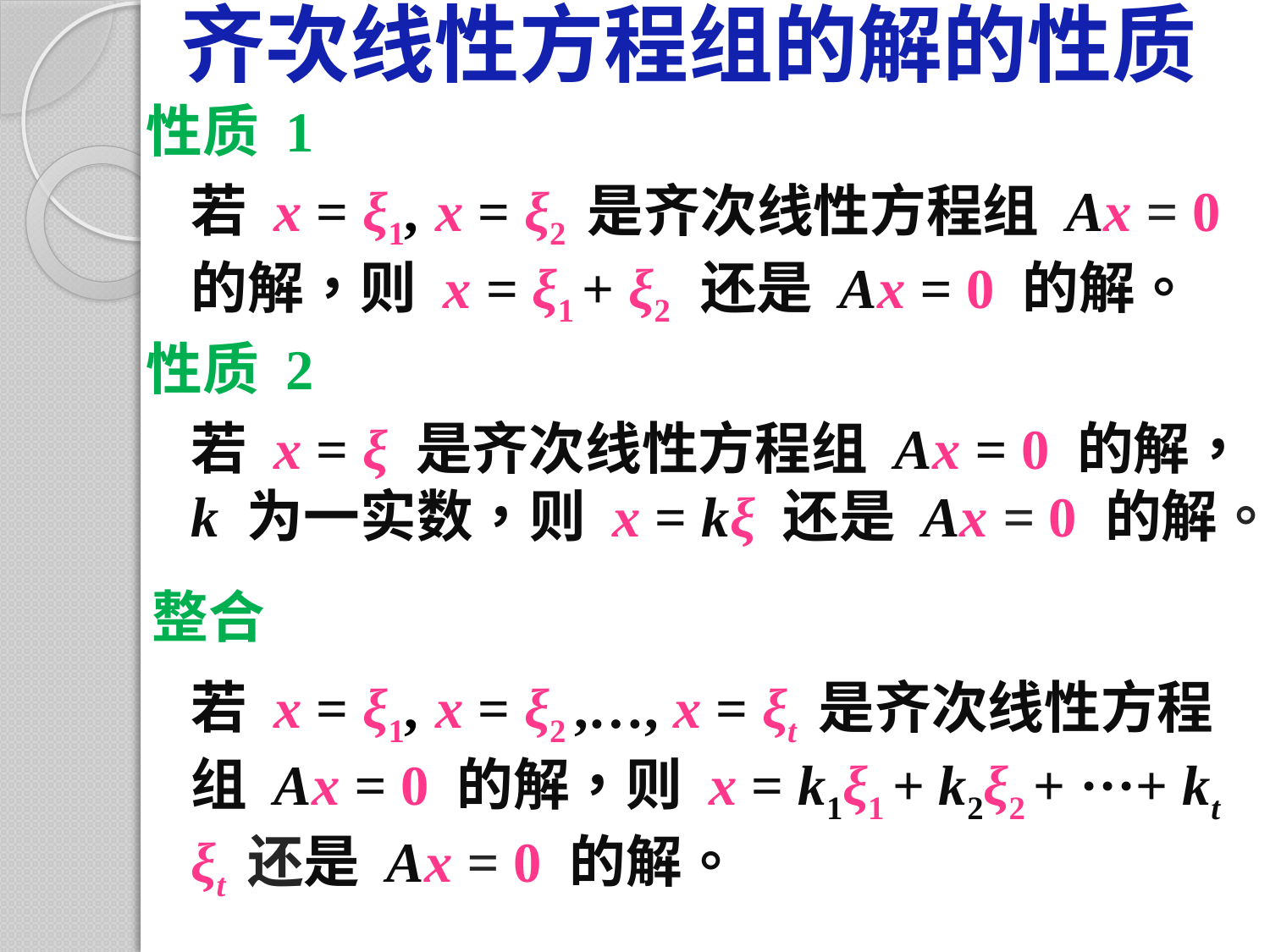

# 齐次线性方程组的解的性质
性质 1
若 x = ξ1,  x = ξ2 是齐次线性方程组 Ax = 0 的解，则 x = ξ1 + ξ2  还是 Ax = 0 的解。

性质 2
若 x = ξ 是齐次线性方程组 Ax = 0 的解，
k 为一实数，则 x = kξ 还是 Ax = 0 的解。

整合
若 x = ξ1,  x = ξ2 ,…, x = ξt 是齐次线性方程组 Ax = 0 的解，则 x = k1ξ1 + k2ξ2 + ···+ kt ξt 还是 Ax = 0 的解。